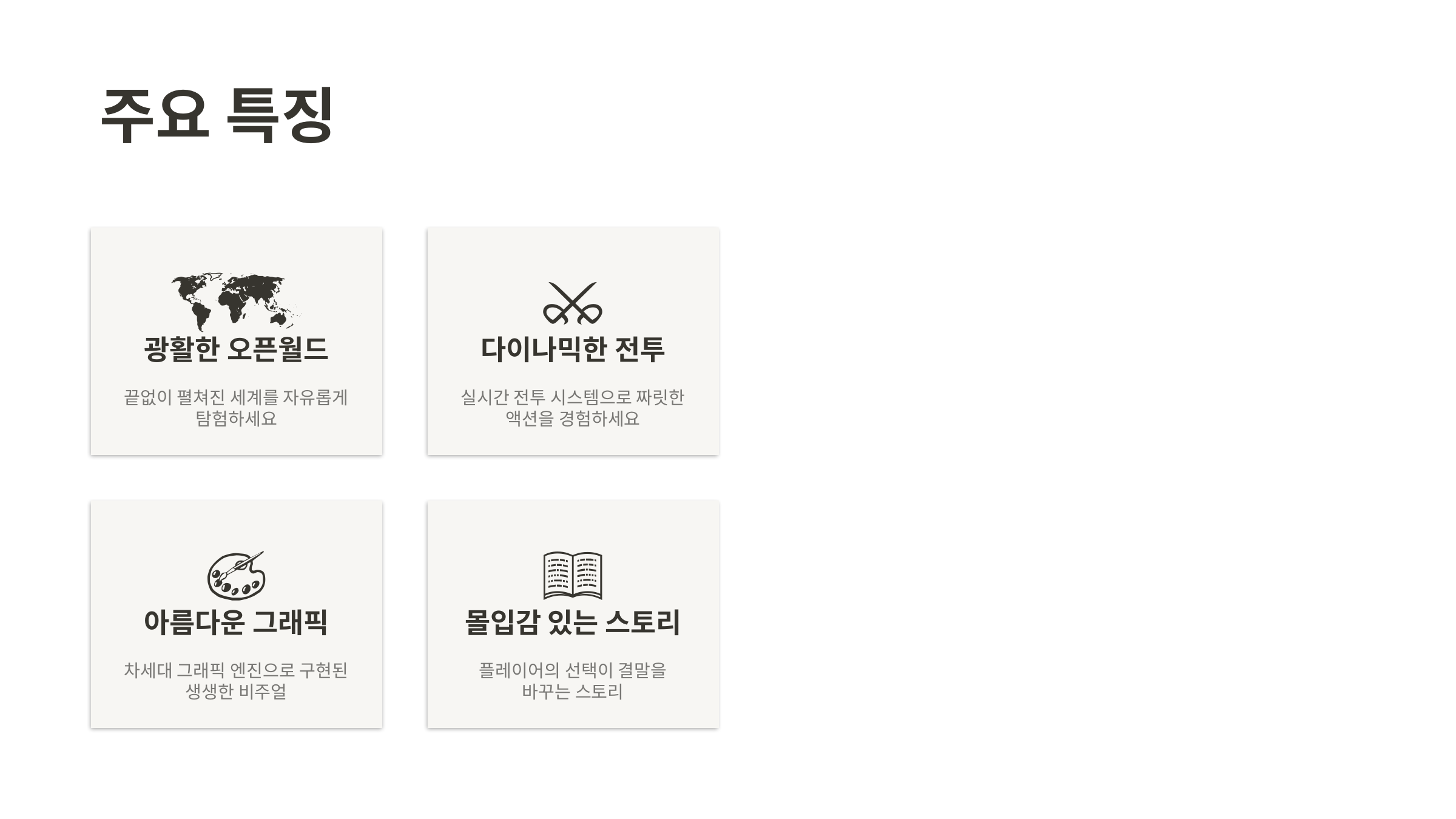

주요 특징

🗺️
⚔️
광활한 오픈월드
다이나믹한 전투
끝없이 펼쳐진 세계를 자유롭게 탐험하세요
실시간 전투 시스템으로 짜릿한 액션을 경험하세요

🎨
📖
아름다운 그래픽
몰입감 있는 스토리
차세대 그래픽 엔진으로 구현된 생생한 비주얼
플레이어의 선택이 결말을 바꾸는 스토리